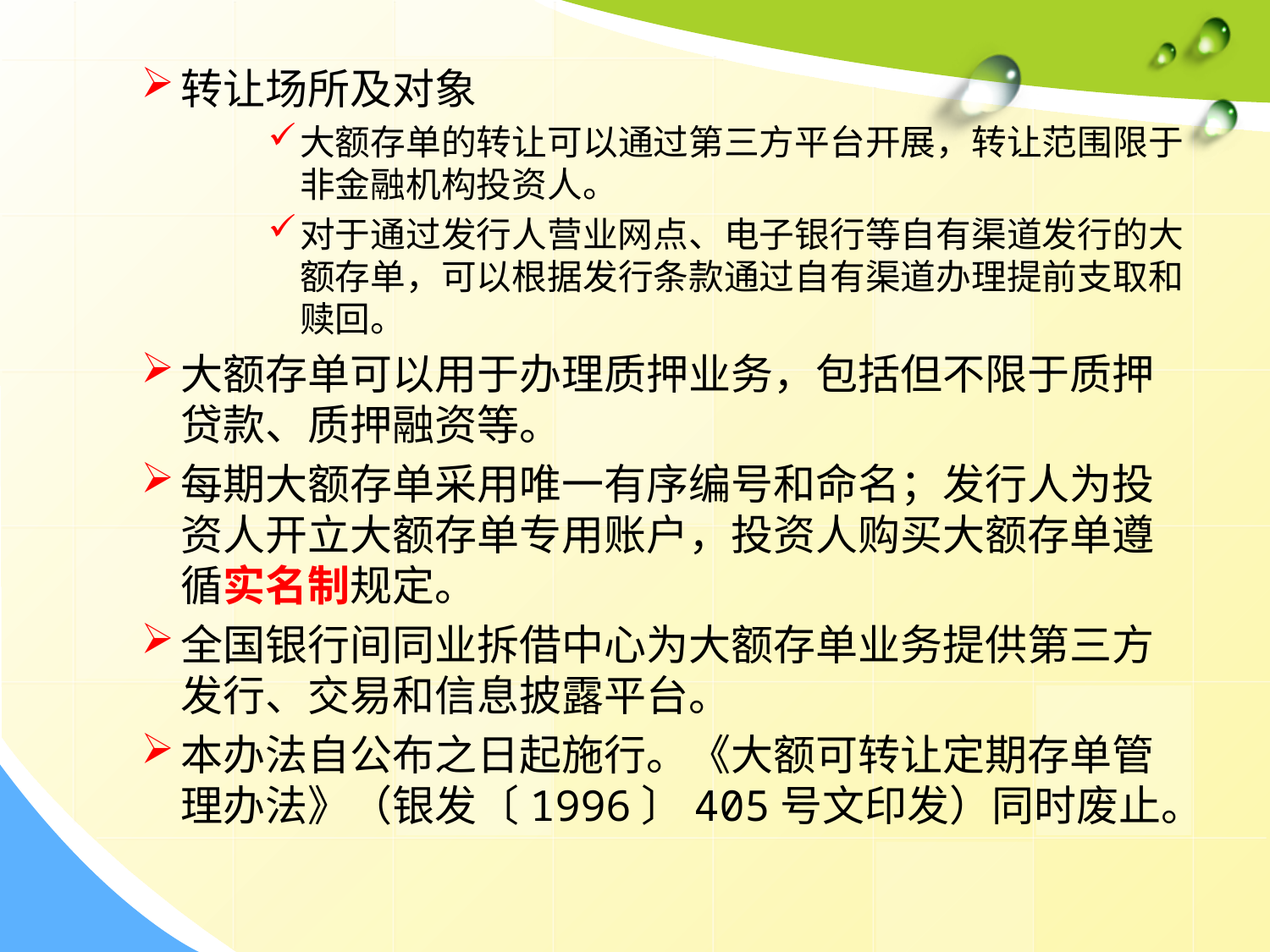

转让场所及对象
大额存单的转让可以通过第三方平台开展，转让范围限于非金融机构投资人。
对于通过发行人营业网点、电子银行等自有渠道发行的大额存单，可以根据发行条款通过自有渠道办理提前支取和赎回。
大额存单可以用于办理质押业务，包括但不限于质押贷款、质押融资等。
每期大额存单采用唯一有序编号和命名；发行人为投资人开立大额存单专用账户，投资人购买大额存单遵循实名制规定。
全国银行间同业拆借中心为大额存单业务提供第三方发行、交易和信息披露平台。
本办法自公布之日起施行。《大额可转让定期存单管理办法》（银发〔1996〕405号文印发）同时废止。